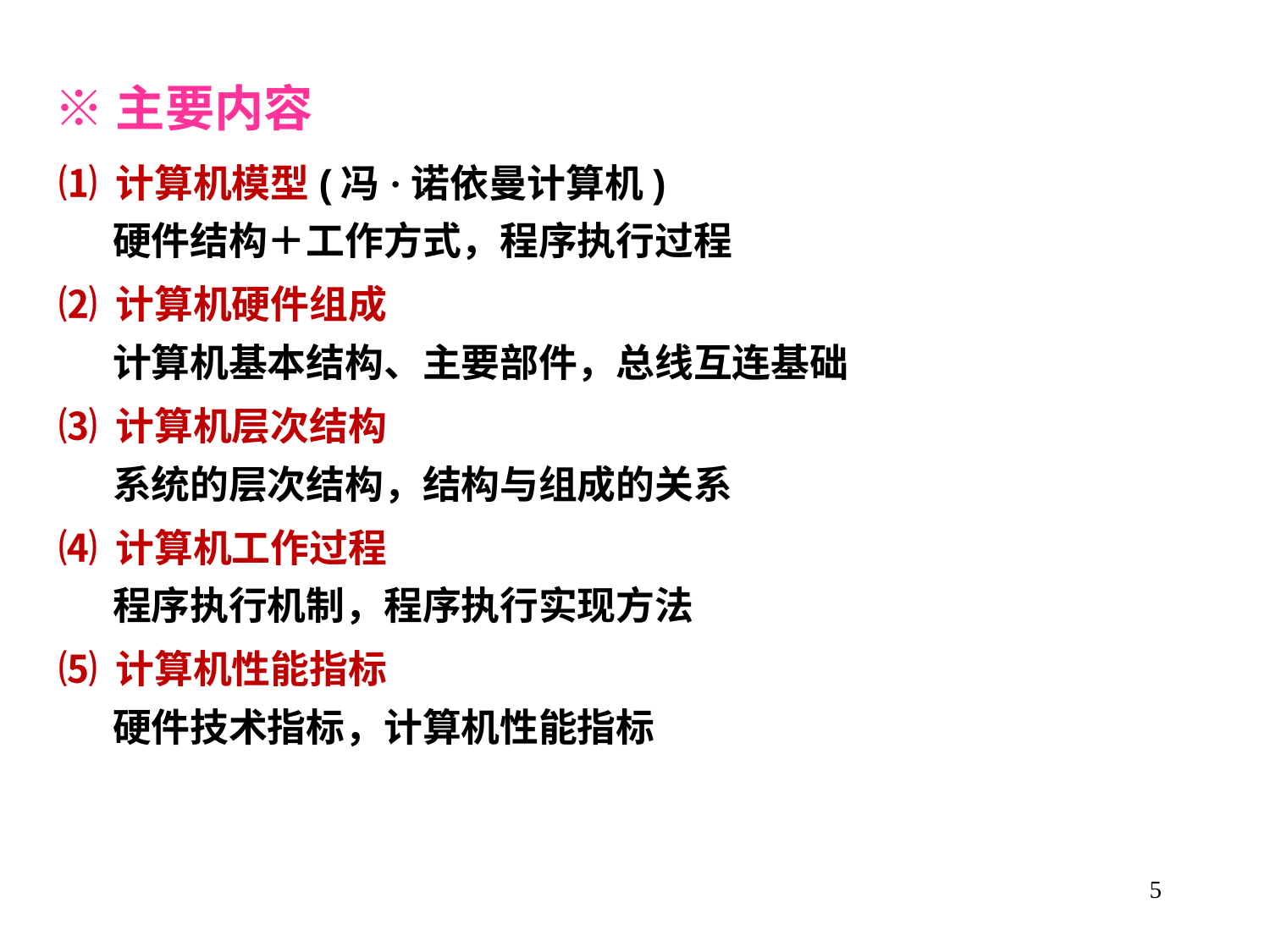

※主要内容
   ⑴ 计算机模型(冯·诺依曼计算机)
        硬件结构＋工作方式，程序执行过程
   ⑵ 计算机硬件组成
        计算机基本结构、主要部件，总线互连基础
   ⑶ 计算机层次结构
        系统的层次结构，结构与组成的关系
   ⑷ 计算机工作过程
        程序执行机制，程序执行实现方法
   ⑸ 计算机性能指标
        硬件技术指标，计算机性能指标
5